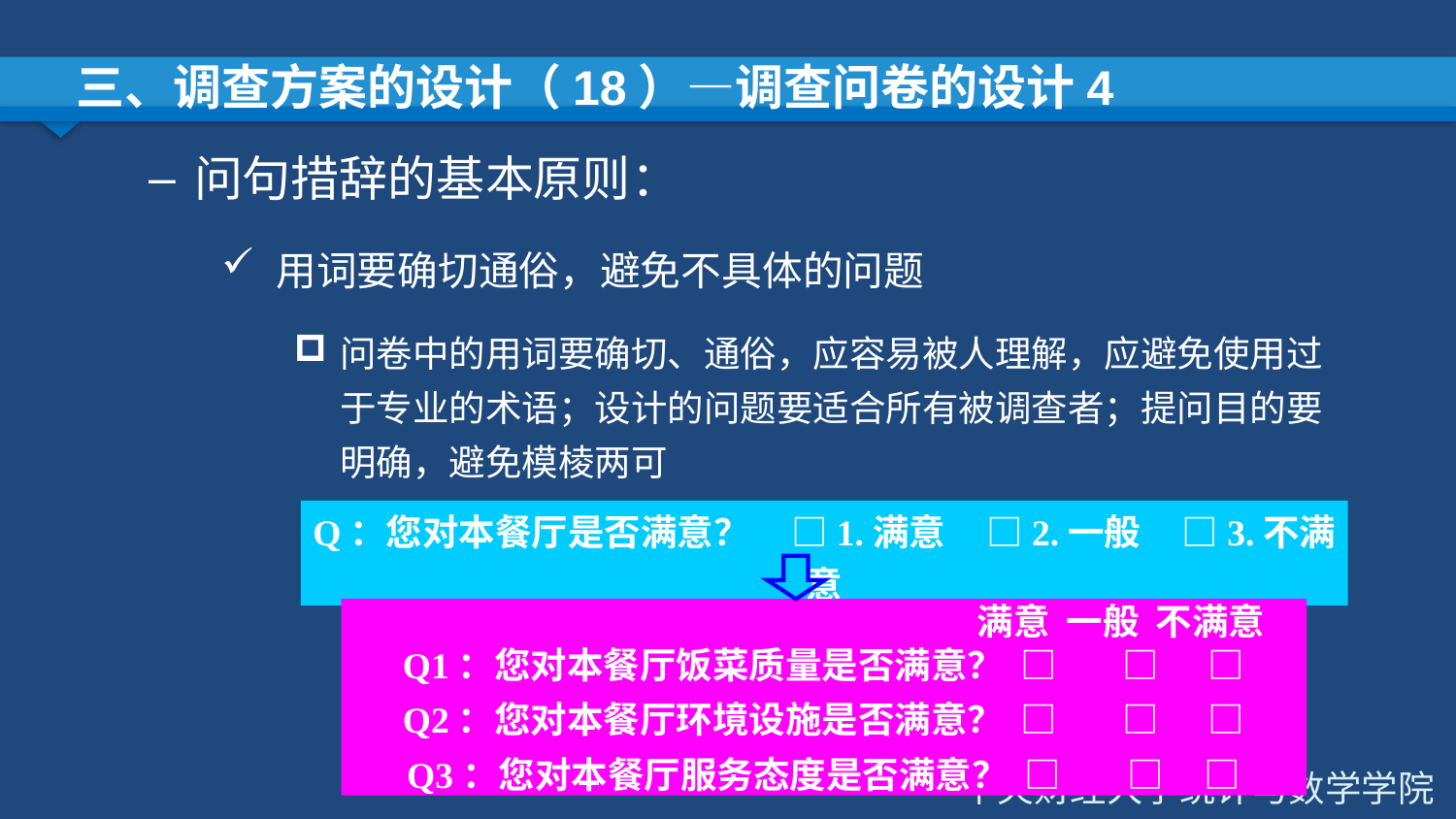

# 三、调查方案的设计（18）—调查问卷的设计4
问句措辞的基本原则：
用词要确切通俗，避免不具体的问题
问卷中的用词要确切、通俗，应容易被人理解，应避免使用过于专业的术语；设计的问题要适合所有被调查者；提问目的要明确，避免模棱两可
Q：您对本餐厅是否满意？     □1.满意     □2.一般     □3.不满意

                                                                       满意  一般  不满意
Q1：您对本餐厅饭菜质量是否满意？  □        □      □
Q2：您对本餐厅环境设施是否满意？  □        □      □
Q3：您对本餐厅服务态度是否满意？  □        □     □